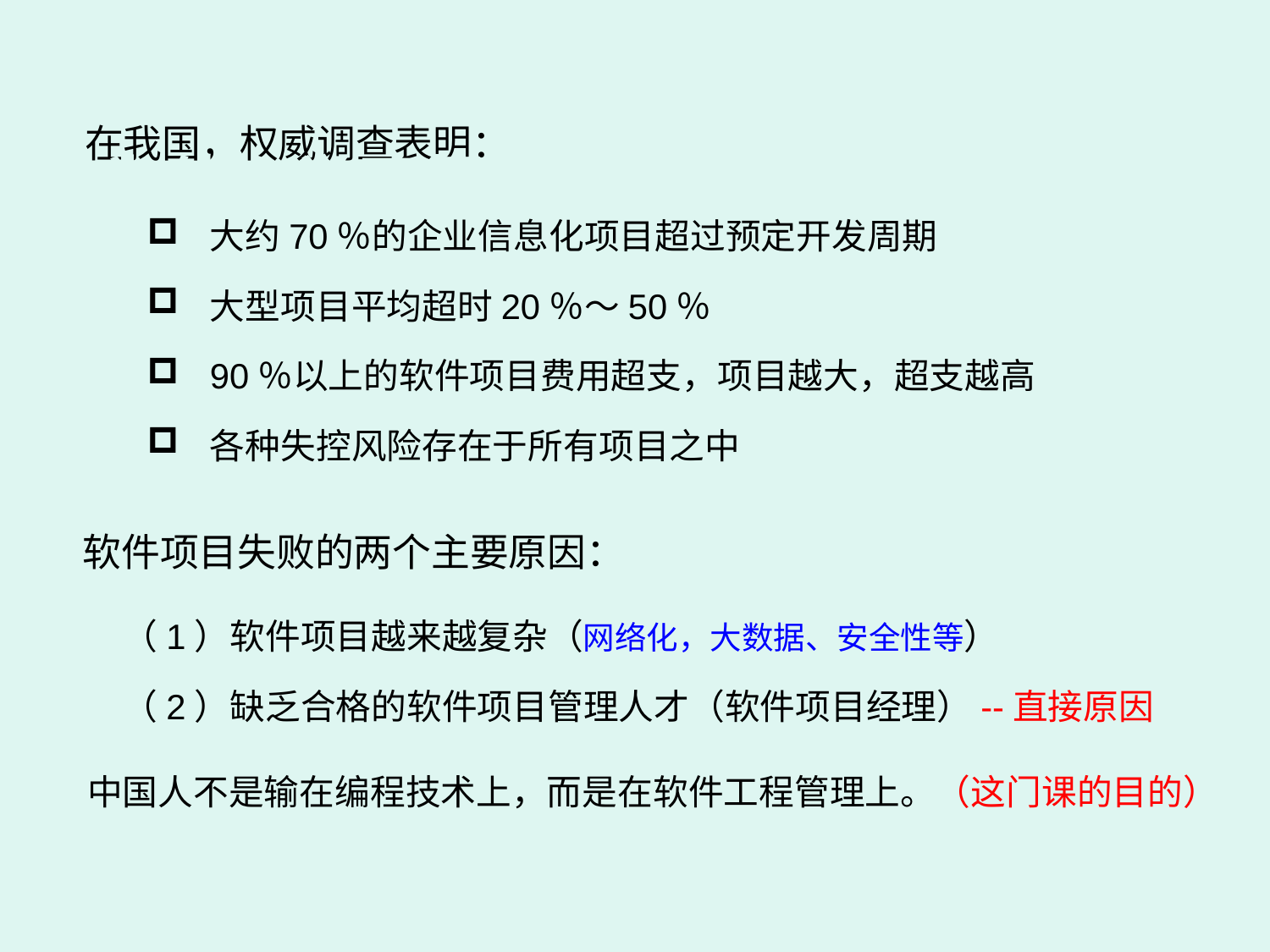

在我国，权威调查表明：
大约70％的企业信息化项目超过预定开发周期
大型项目平均超时20％～50％
90％以上的软件项目费用超支，项目越大，超支越高
各种失控风险存在于所有项目之中

为什么学习项目管理？具体例子
软件项目失败的两个主要原因：
    （1）软件项目越来越复杂（网络化，大数据、安全性等）
    （2）缺乏合格的软件项目管理人才（软件项目经理）--直接原因
中国人不是输在编程技术上，而是在软件工程管理上。（这门课的目的）